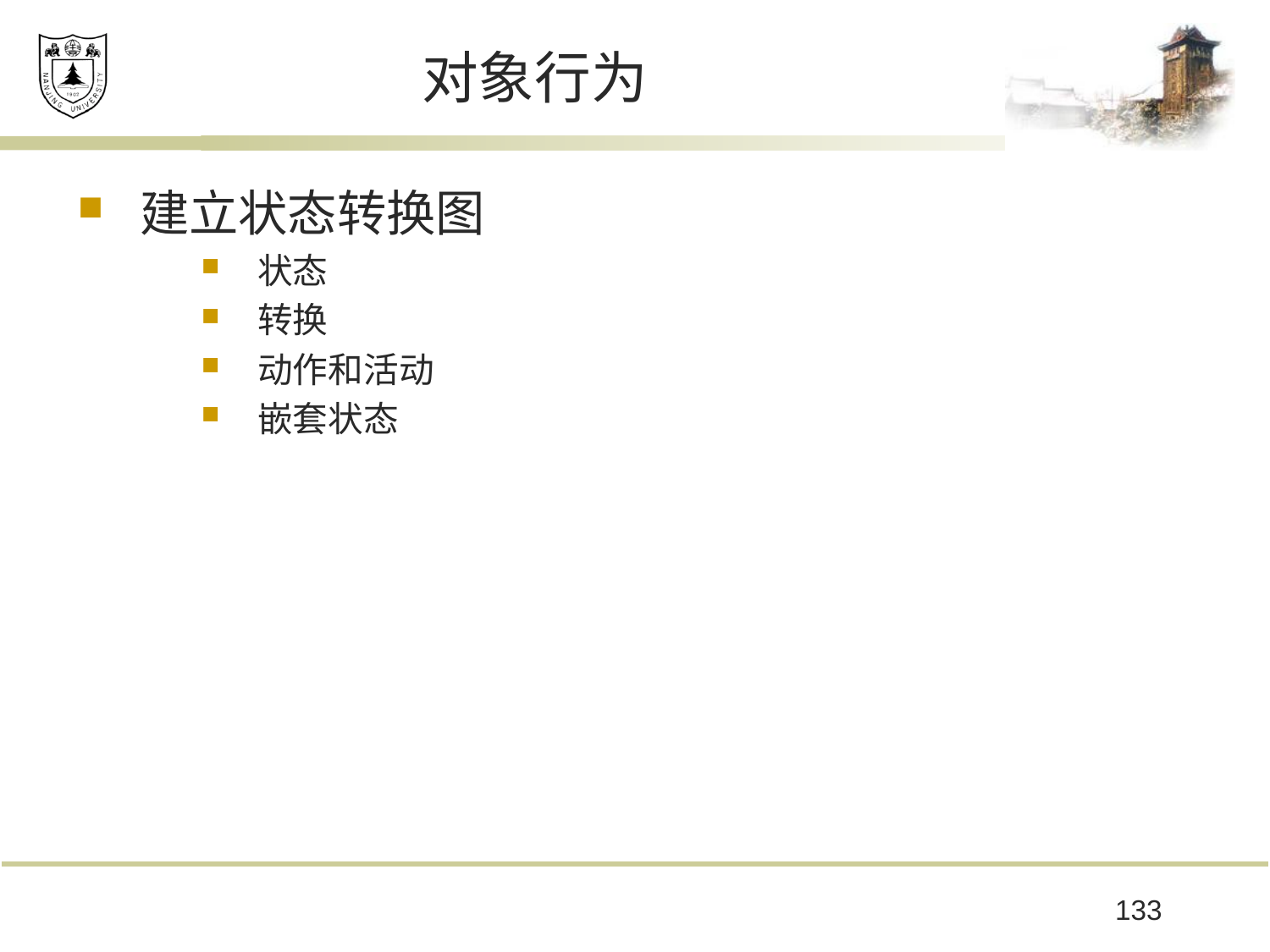

# 对象行为
建立状态转换图
状态
转换
动作和活动
嵌套状态
133